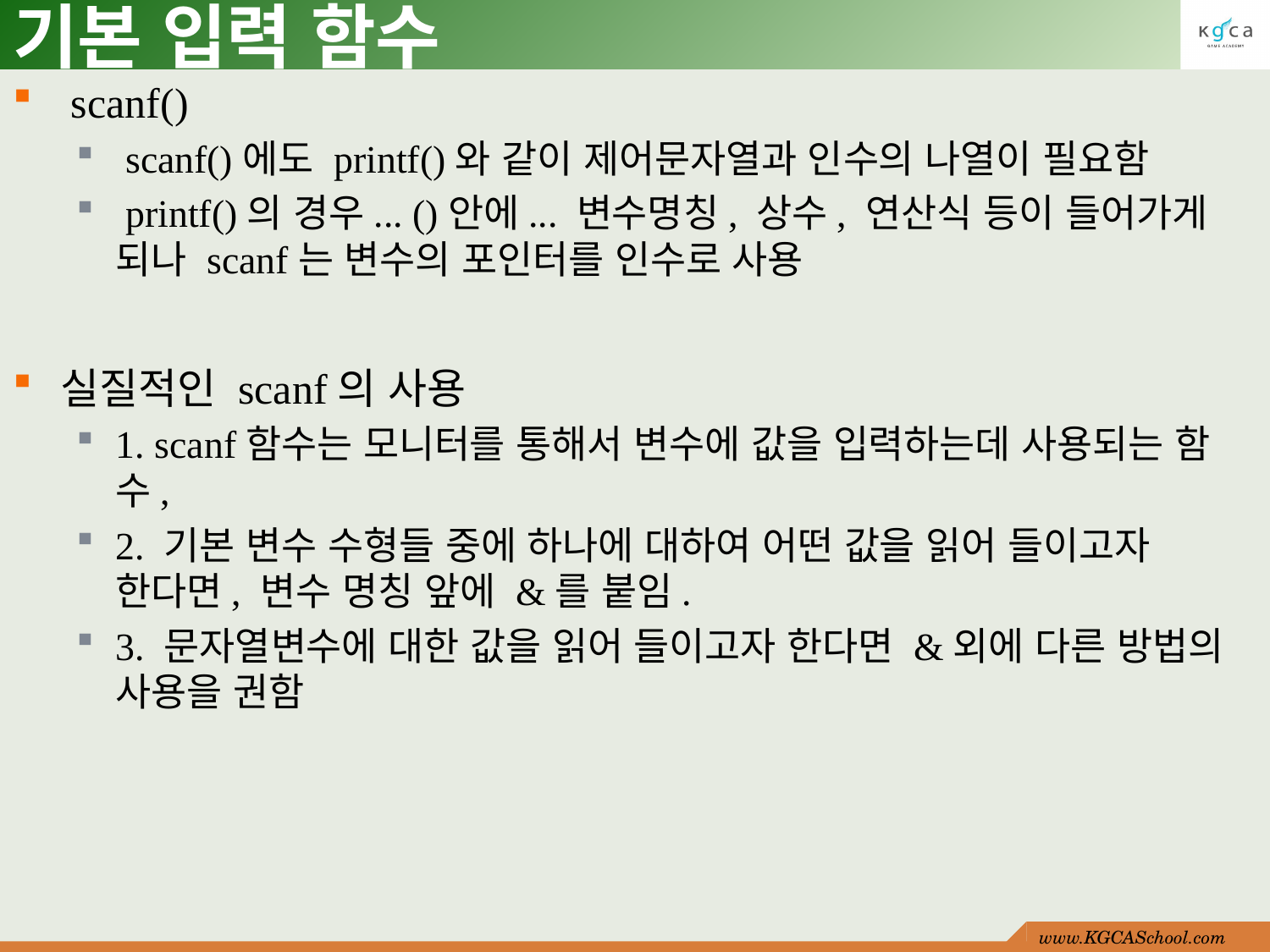

# 기본 입력 함수
 scanf()
 scanf()에도 printf()와 같이 제어문자열과 인수의 나열이 필요함
 printf()의 경우... ()안에... 변수명칭, 상수, 연산식 등이 들어가게 되나 scanf는 변수의 포인터를 인수로 사용

실질적인 scanf의 사용
1. scanf함수는 모니터를 통해서 변수에 값을 입력하는데 사용되는 함수,
2. 기본 변수 수형들 중에 하나에 대하여 어떤 값을 읽어 들이고자 한다면, 변수 명칭 앞에 &를 붙임.
3. 문자열변수에 대한 값을 읽어 들이고자 한다면 &외에 다른 방법의 사용을 권함